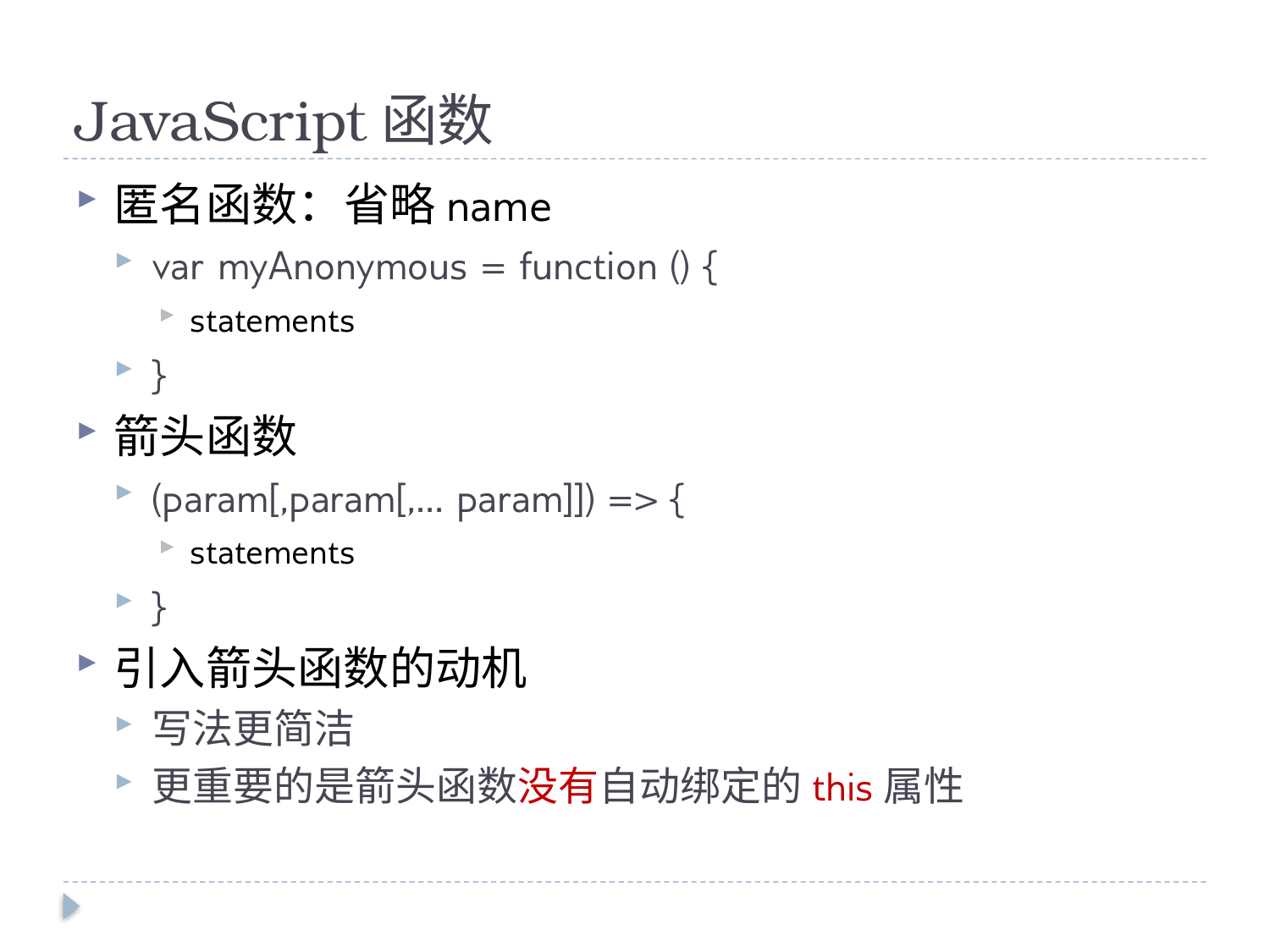

# JavaScript函数
匿名函数：省略name
var myAnonymous = function () {
statements
}
箭头函数
(param[,param[,... param]]) => {
statements
}
引入箭头函数的动机
写法更简洁
更重要的是箭头函数没有自动绑定的this属性